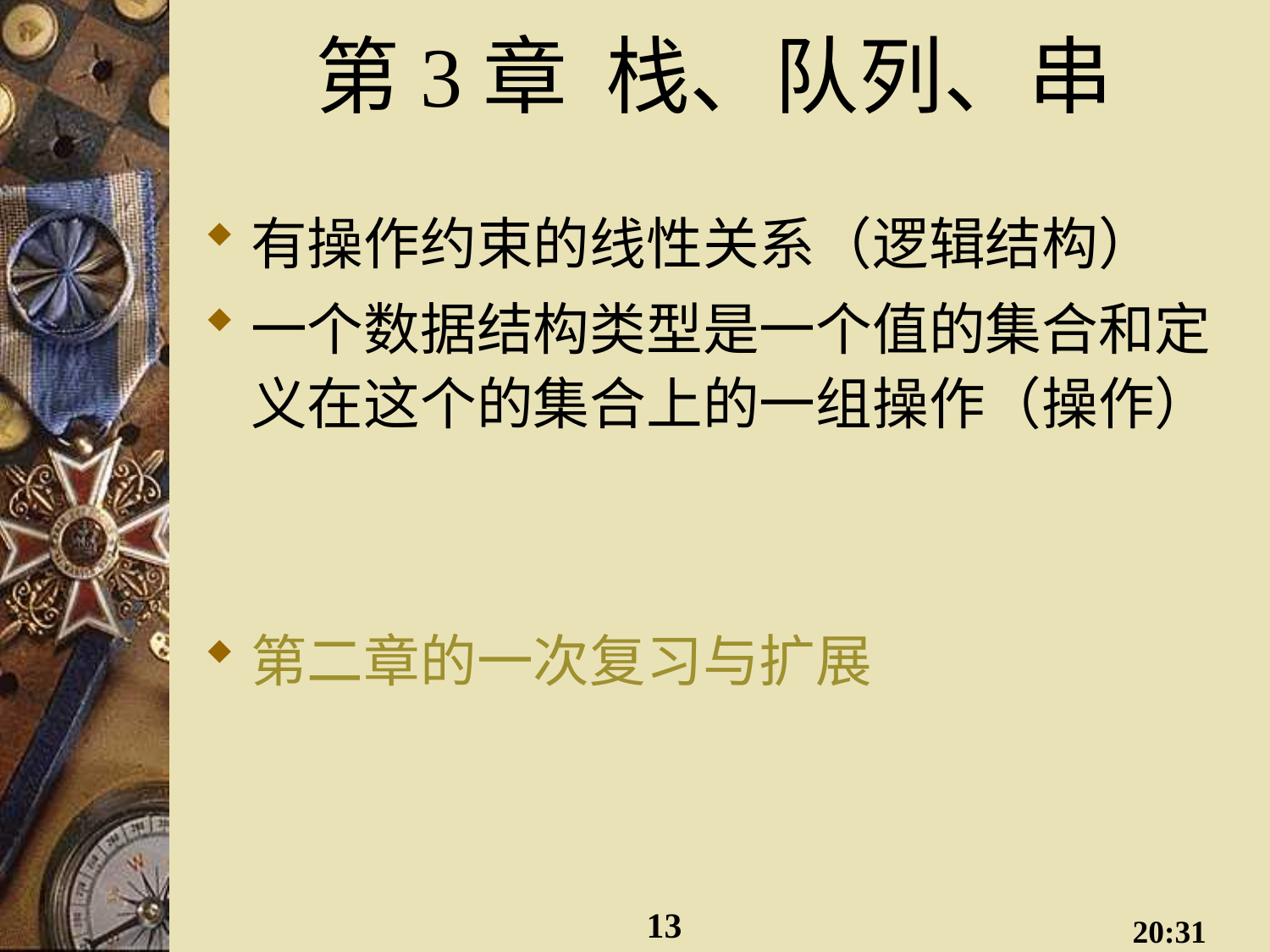

# 第3章  栈、队列、串
有操作约束的线性关系（逻辑结构）
一个数据结构类型是一个值的集合和定义在这个的集合上的一组操作（操作）

第二章的一次复习与扩展